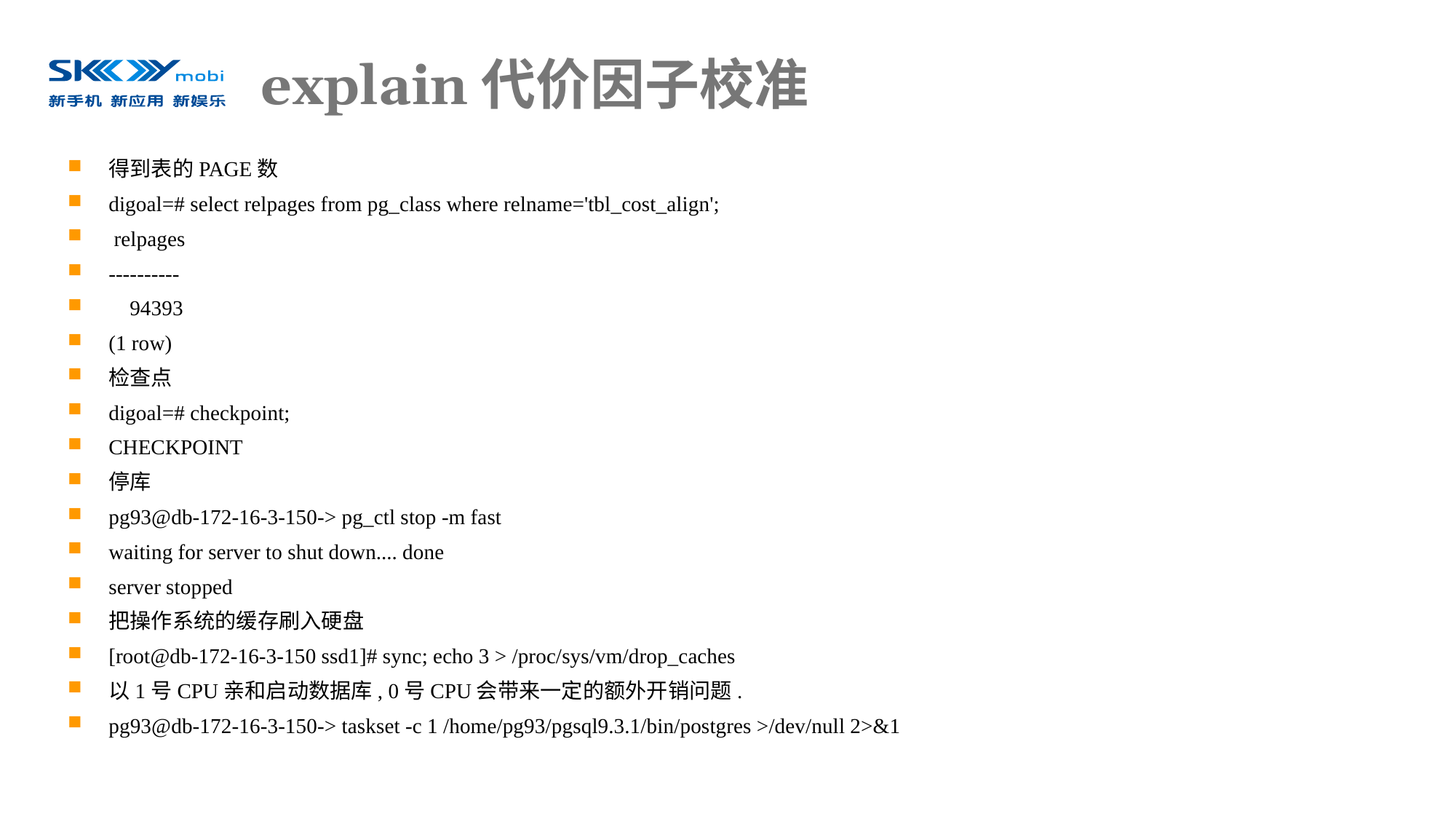

# explain代价因子校准
得到表的PAGE数
digoal=# select relpages from pg_class where relname='tbl_cost_align';
 relpages
----------
    94393
(1 row)
检查点
digoal=# checkpoint;
CHECKPOINT
停库
pg93@db-172-16-3-150-> pg_ctl stop -m fast
waiting for server to shut down.... done
server stopped
把操作系统的缓存刷入硬盘
[root@db-172-16-3-150 ssd1]# sync; echo 3 > /proc/sys/vm/drop_caches
以1号CPU亲和启动数据库, 0号CPU会带来一定的额外开销问题.
pg93@db-172-16-3-150-> taskset -c 1 /home/pg93/pgsql9.3.1/bin/postgres >/dev/null 2>&1